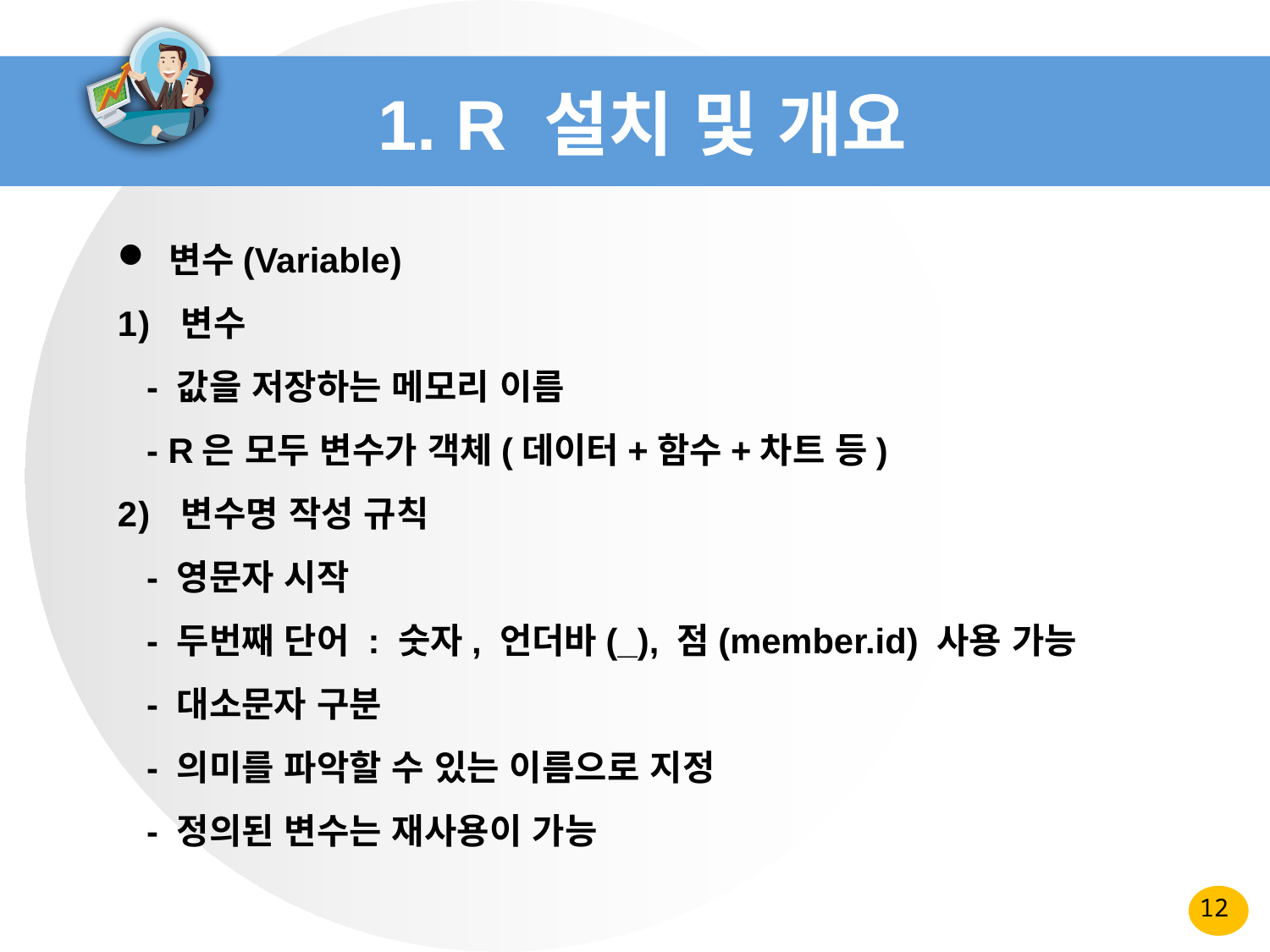

# 1. R 설치 및 개요
 변수(Variable)
변수
   - 값을 저장하는 메모리 이름
   - R은 모두 변수가 객체(데이터+함수+차트 등)
변수명 작성 규칙
   - 영문자 시작
   - 두번째 단어 : 숫자, 언더바(_), 점(member.id) 사용 가능
   - 대소문자 구분
   - 의미를 파악할 수 있는 이름으로 지정
   - 정의된 변수는 재사용이 가능
12